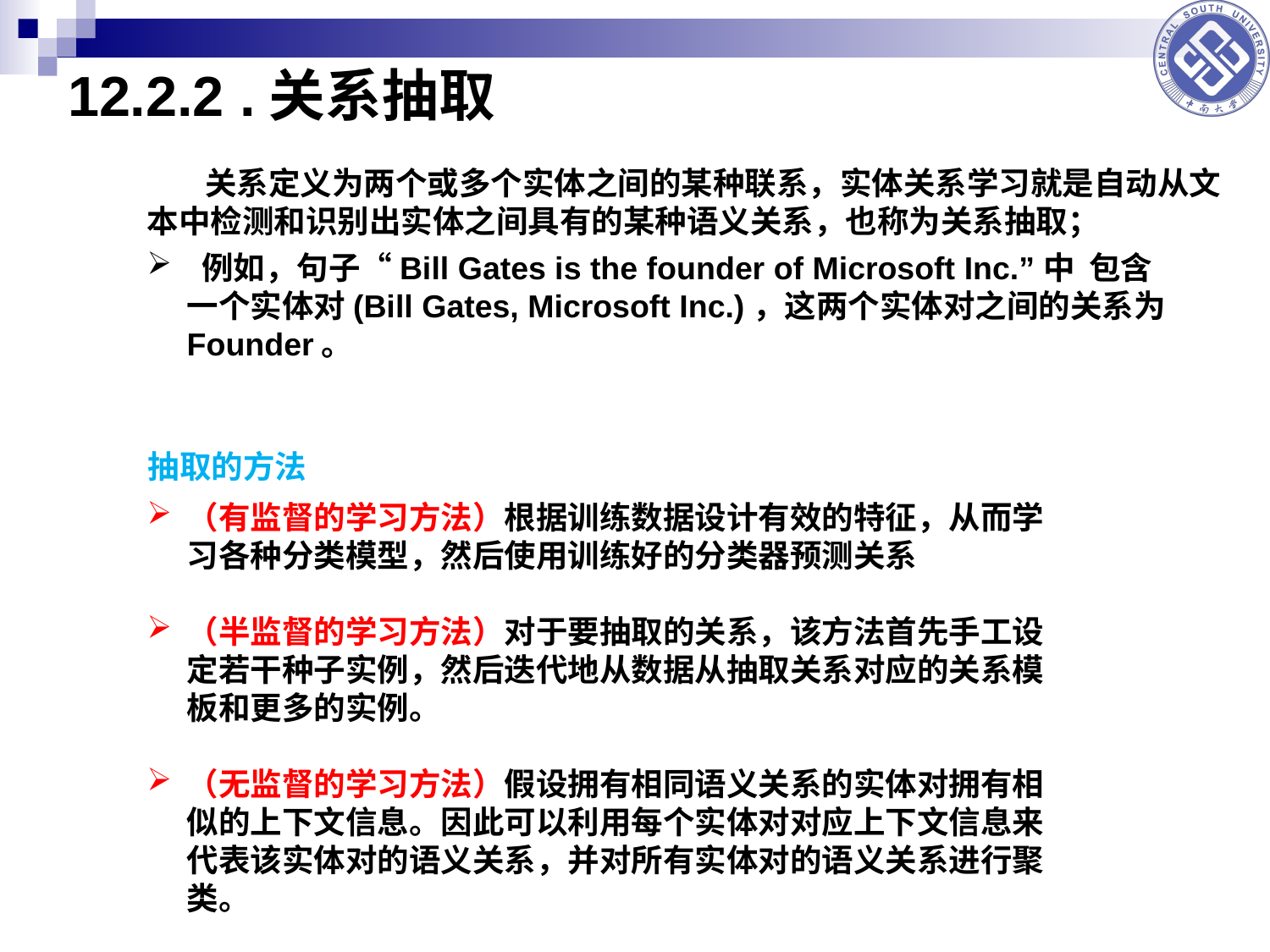

12.2.2 .关系抽取
       关系定义为两个或多个实体之间的某种联系，实体关系学习就是自动从文本中检测和识别出实体之间具有的某种语义关系，也称为关系抽取；
 例如，句子“Bill Gates is the founder of Microsoft Inc.”中  包含一个实体对(Bill Gates, Microsoft Inc.)，这两个实体对之间的关系为 Founder。
抽取的方法
（有监督的学习方法）根据训练数据设计有效的特征，从而学习各种分类模型，然后使用训练好的分类器预测关系

（半监督的学习方法）对于要抽取的关系，该方法首先手工设定若干种子实例，然后迭代地从数据从抽取关系对应的关系模板和更多的实例。

（无监督的学习方法）假设拥有相同语义关系的实体对拥有相似的上下文信息。因此可以利用每个实体对对应上下文信息来代表该实体对的语义关系，并对所有实体对的语义关系进行聚类。